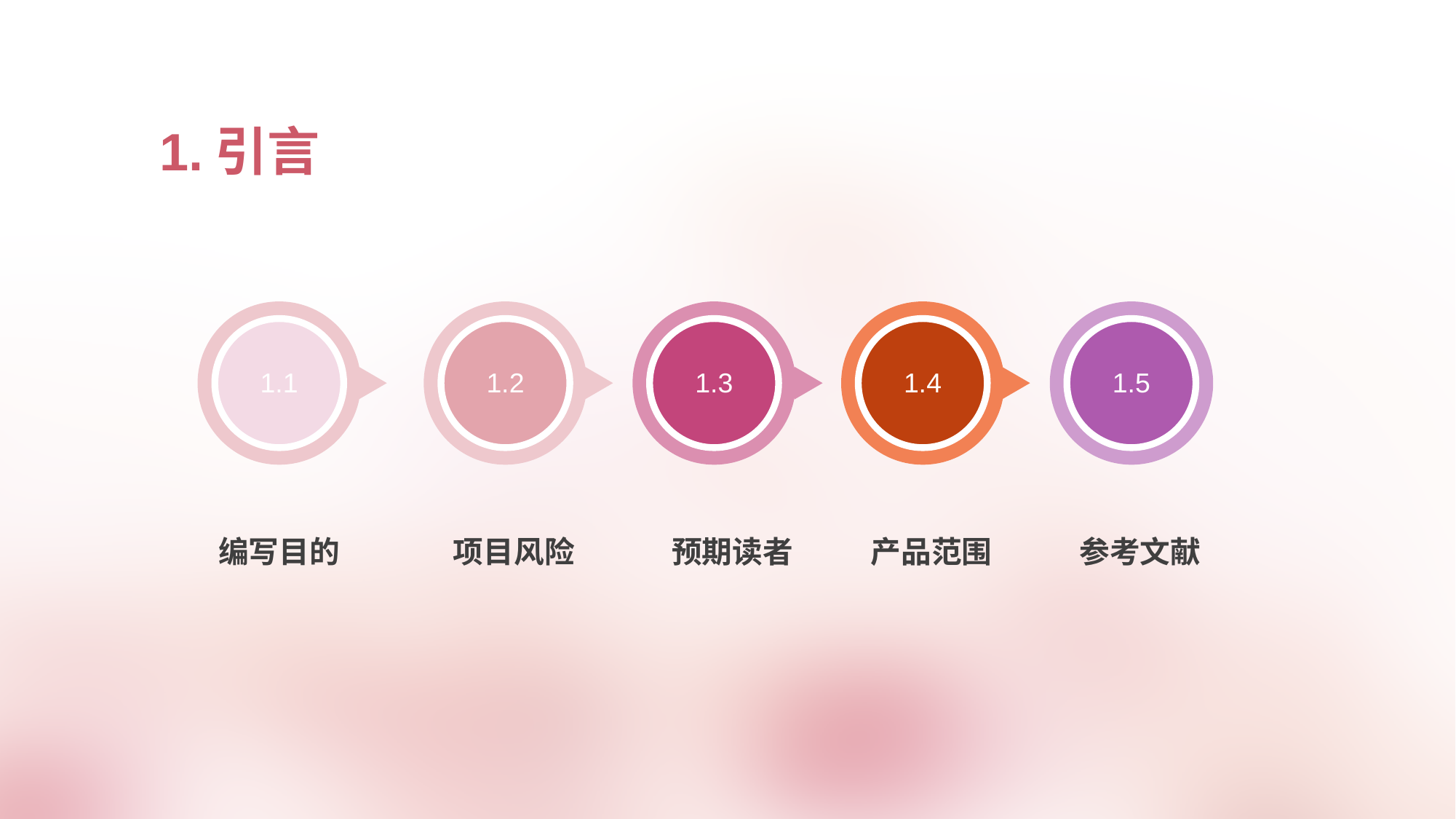

1.引言

1.1
1.1
1.2
1.3
1.4
1.5
编写目的
项目风险
预期读者
产品范围
参考文献